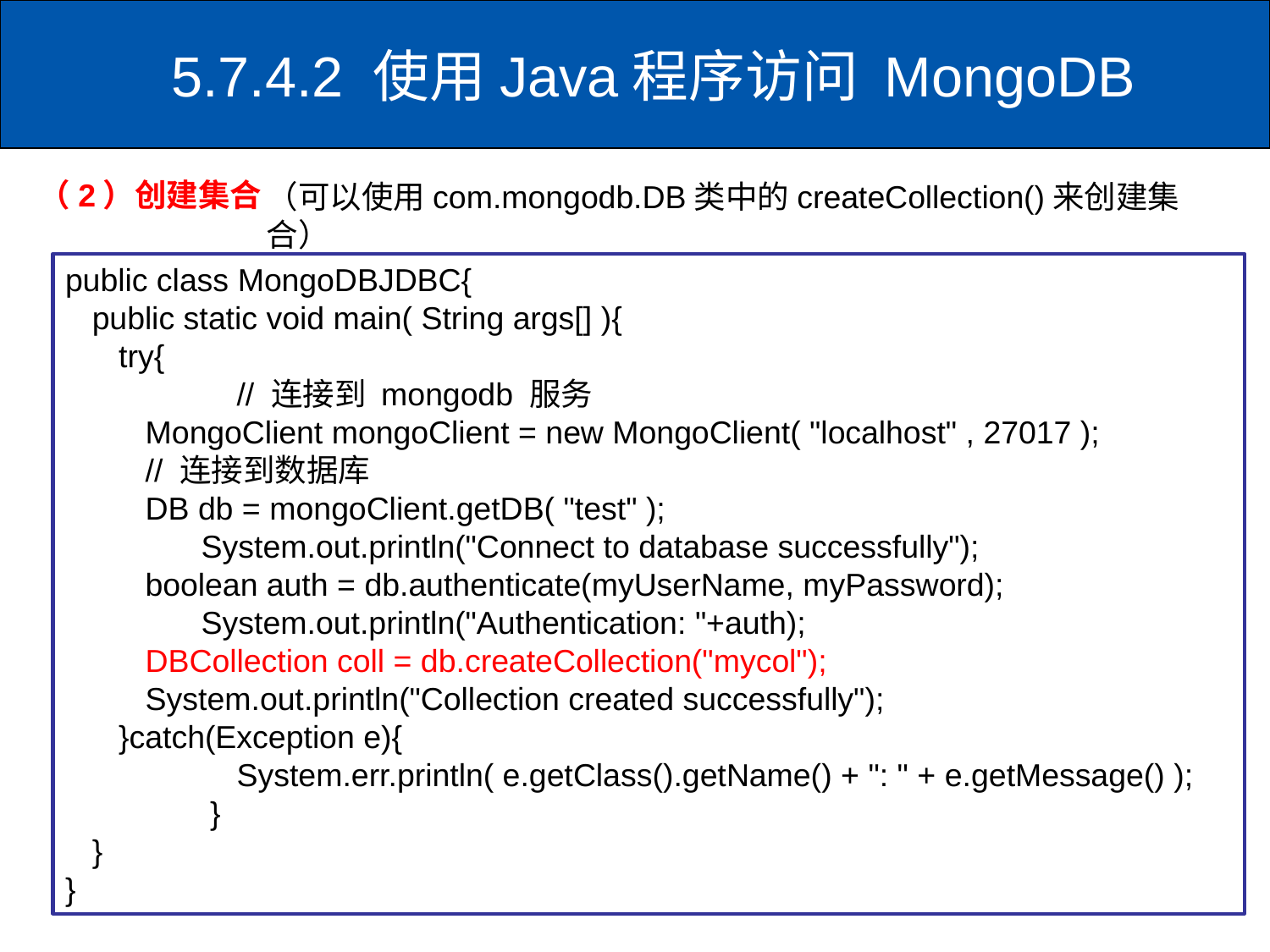

5.7.4.2 使用Java程序访问 MongoDB
（2）创建集合
（可以使用com.mongodb.DB类中的createCollection()来创建集合）
public class MongoDBJDBC{
   public static void main( String args[] ){
      try{
	     // 连接到 mongodb 服务
         MongoClient mongoClient = new MongoClient( "localhost" , 27017 );
         // 连接到数据库
         DB db = mongoClient.getDB( "test" );
	 System.out.println("Connect to database successfully");
         boolean auth = db.authenticate(myUserName, myPassword);
	 System.out.println("Authentication: "+auth);
         DBCollection coll = db.createCollection("mycol");
         System.out.println("Collection created successfully");
      }catch(Exception e){
	     System.err.println( e.getClass().getName() + ": " + e.getMessage() );
	  }
   }
}